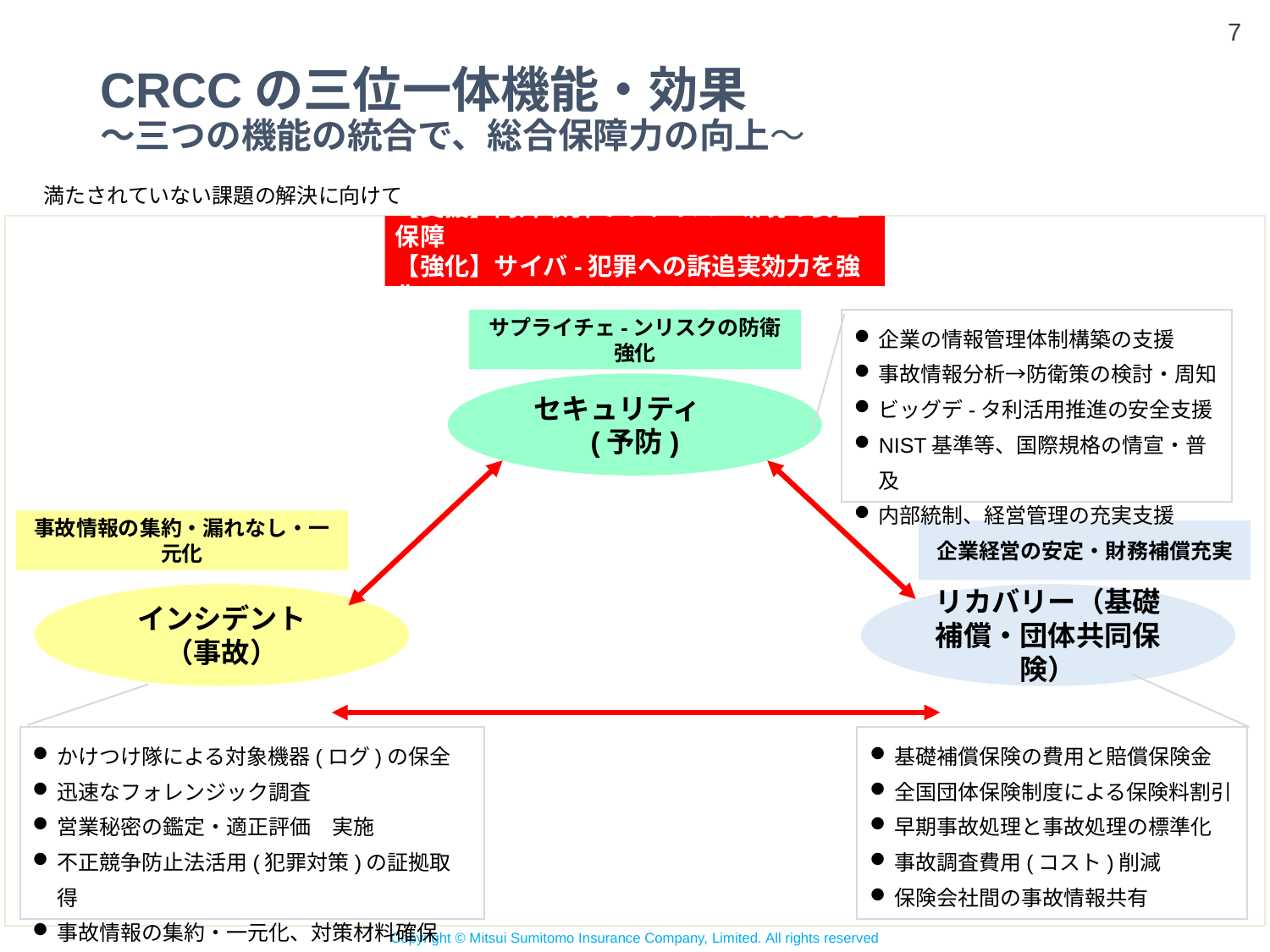

7
# CRCCの三位一体機能・効果 ～三つの機能の統合で、総合保障力の向上～
満たされていない課題の解決に向けて

【支援】内外取引でのサイバ-環境の安全保障
【強化】サイバ-犯罪への訴追実効力を強化
サプライチェ-ンリスクの防衛強化
企業の情報管理体制構築の支援
事故情報分析→防衛策の検討・周知
ビッグデ-タ利活用推進の安全支援
NIST基準等、国際規格の情宣・普及
内部統制、経営管理の充実支援
セキュリティ　(予防)
事故情報の集約・漏れなし・一元化
企業経営の安定・財務補償充実
インシデント
（事故）
リカバリー（基礎補償・団体共同保険）
かけつけ隊による対象機器(ログ)の保全
迅速なフォレンジック調査
営業秘密の鑑定・適正評価　実施
不正競争防止法活用(犯罪対策)の証拠取得
事故情報の集約・一元化、対策材料確保
基礎補償保険の費用と賠償保険金
全国団体保険制度による保険料割引
早期事故処理と事故処理の標準化
事故調査費用(コスト)削減
保険会社間の事故情報共有